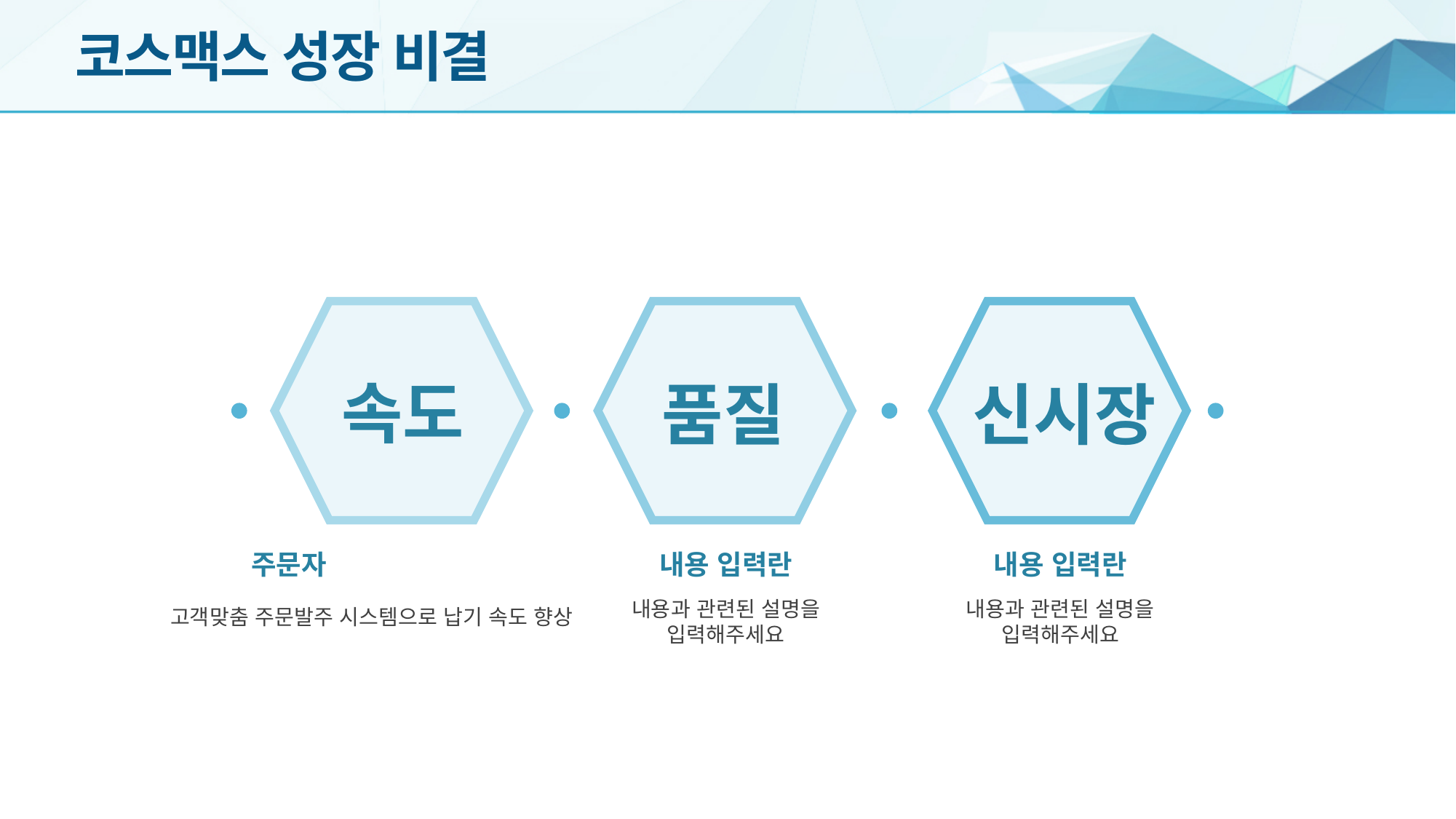

# 코스맥스 성장 비결

속도
품질
신시장

주문자
내용 입력란
내용 입력란
내용과 관련된 설명을
입력해주세요
내용과 관련된 설명을
입력해주세요
고객맞춤 주문발주 시스템으로 납기 속도 향상